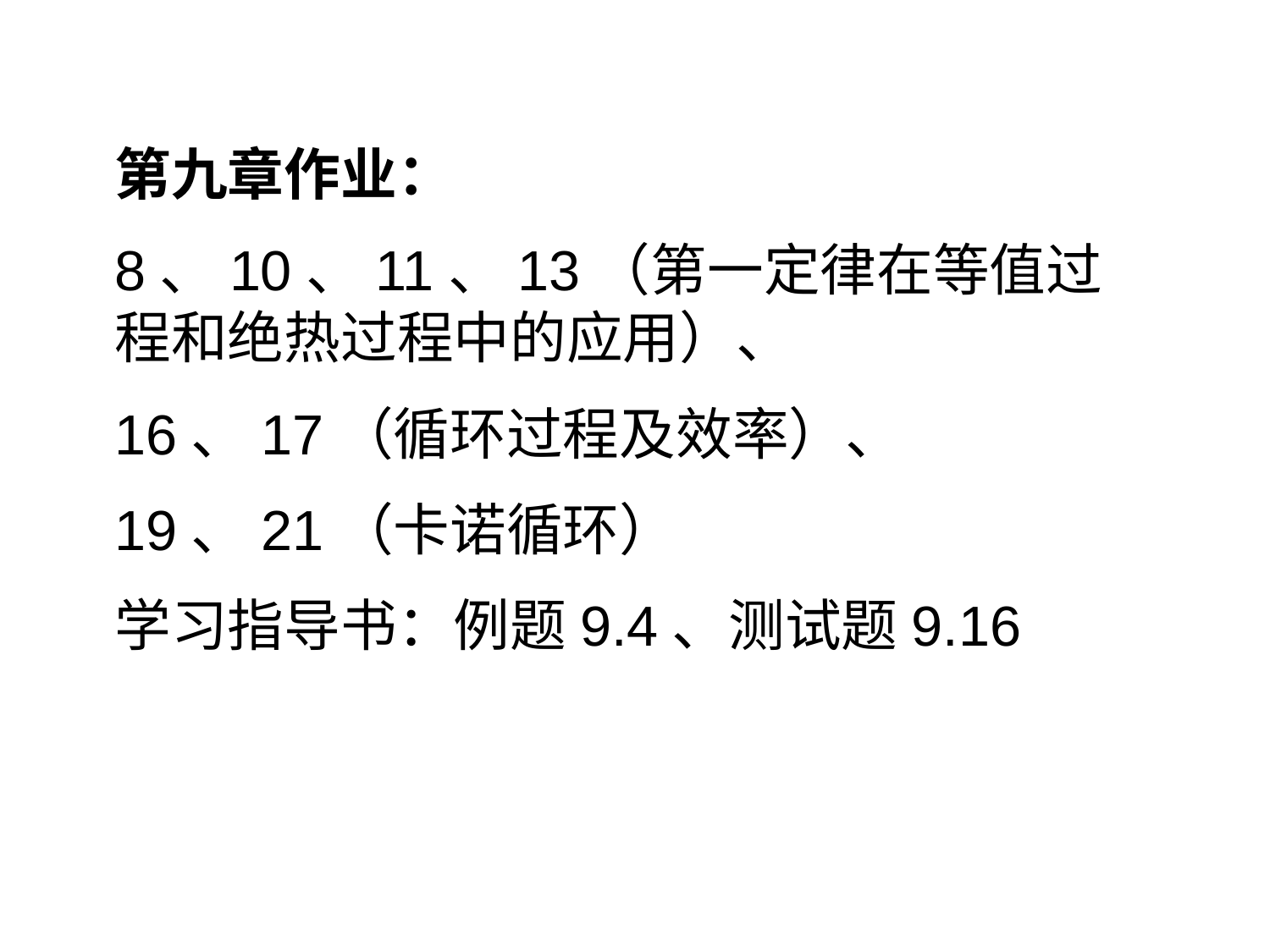

第九章作业：
8、10、11、13（第一定律在等值过程和绝热过程中的应用）、
16、17（循环过程及效率）、
19、21（卡诺循环）
学习指导书：例题9.4、测试题9.16